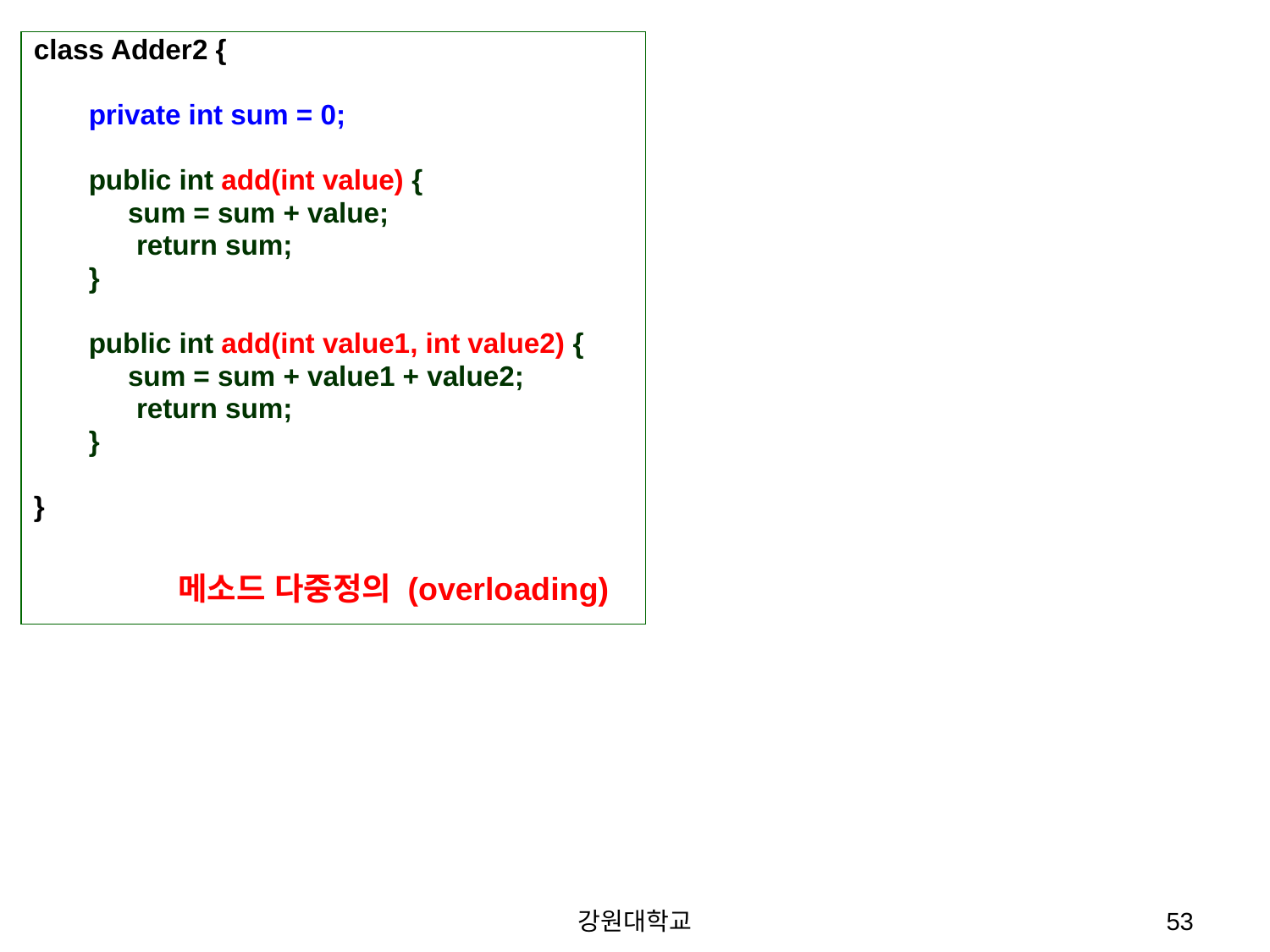

class Adder2 {

       private int sum = 0;

       public int add(int value) {
            sum = sum + value;
	       return sum;
       }

       public int add(int value1, int value2) {
            sum = sum + value1 + value2;
	       return sum;
       }

}
메소드 다중정의 (overloading)
강원대학교
53